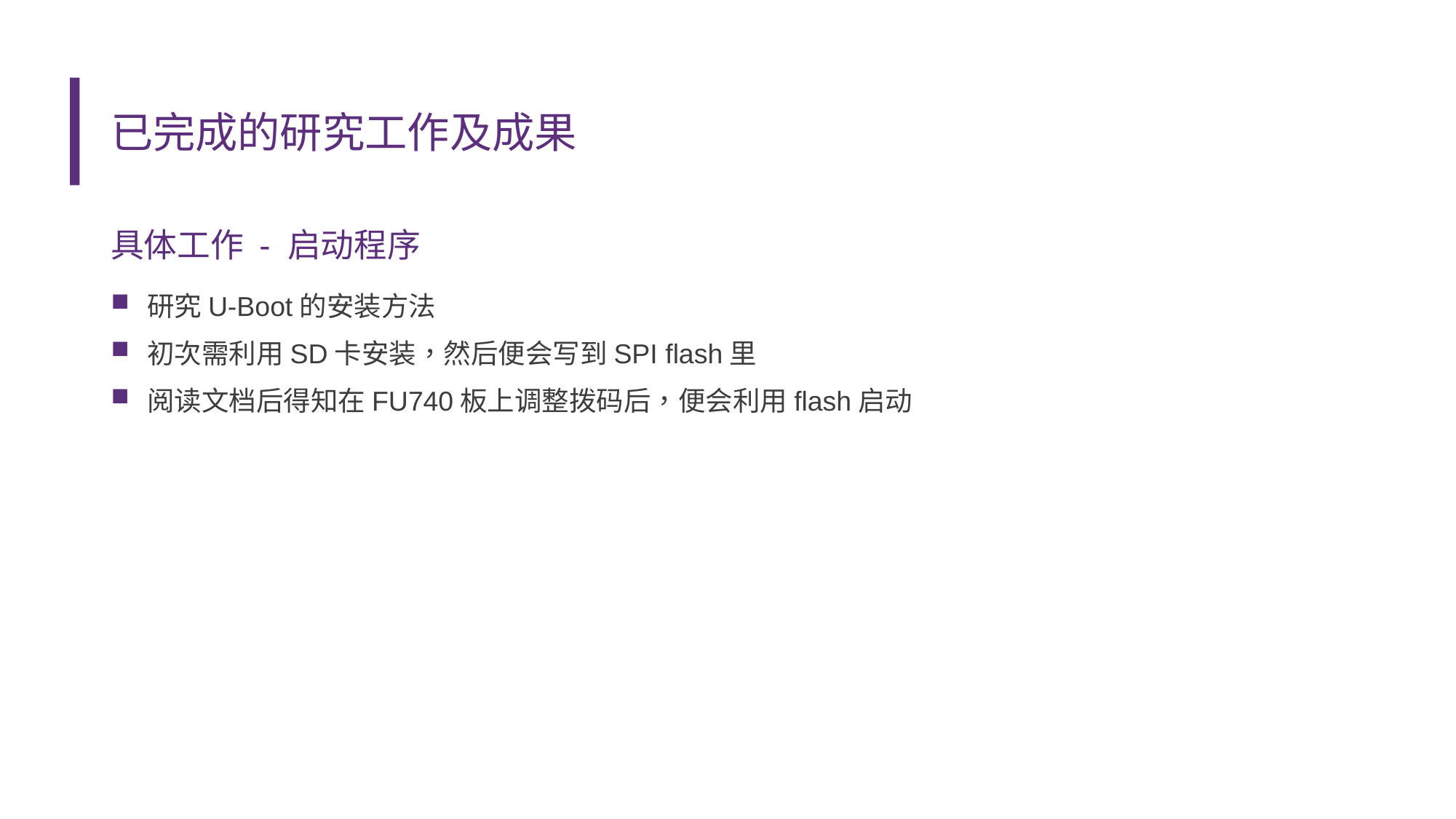

# 已完成的研究工作及成果
具体工作 - 启动程序
研究U-Boot的安装方法
初次需利用SD卡安装，然后便会写到SPI flash里
阅读文档后得知在FU740板上调整拨码后，便会利用flash启动